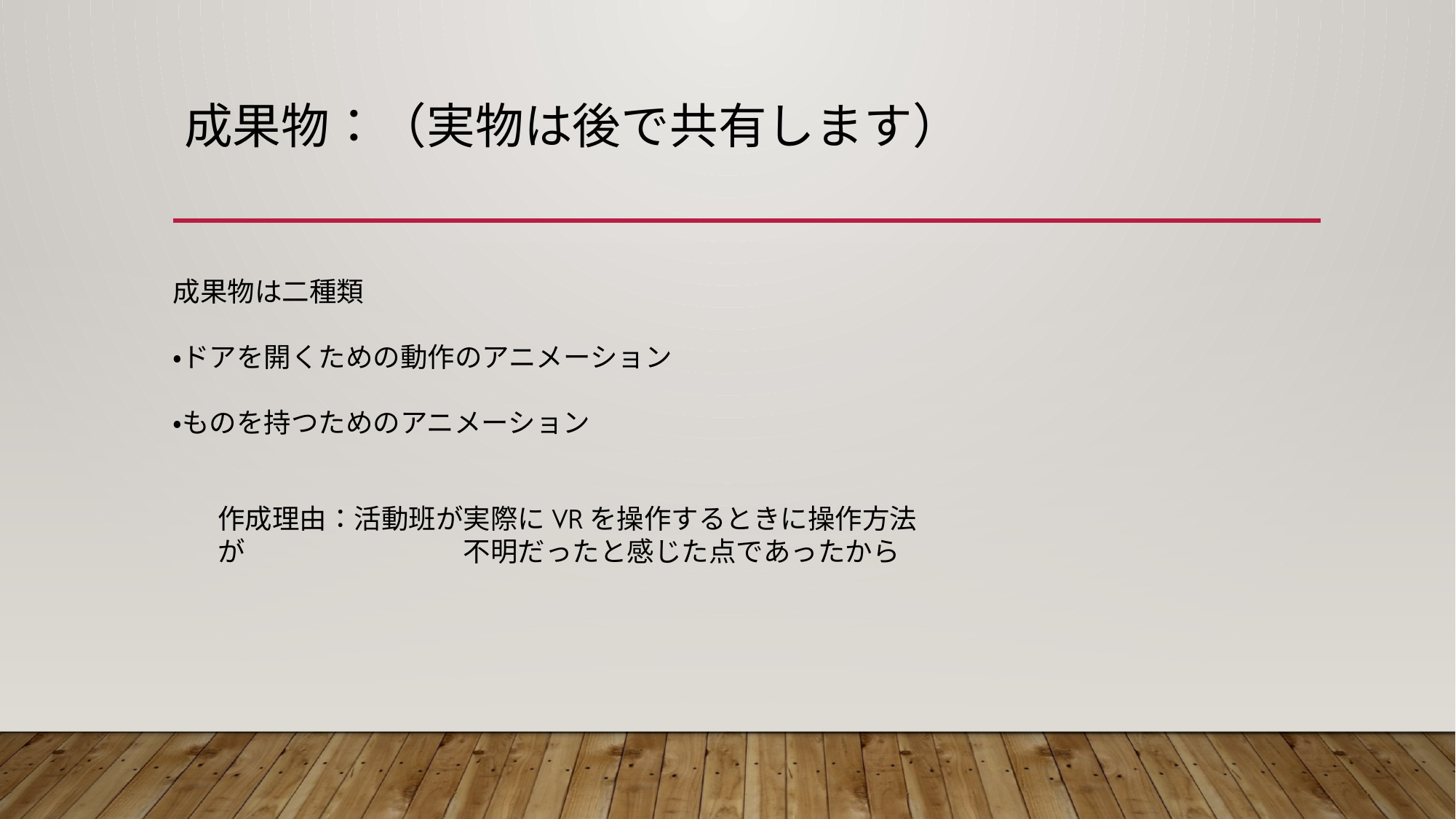

# 成果物：（実物は後で共有します）
成果物は二種類

・ドアを開くための動作のアニメーション

・ものを持つためのアニメーション
作成理由：活動班が実際にVRを操作するときに操作方法が		　不明だったと感じた点であったから